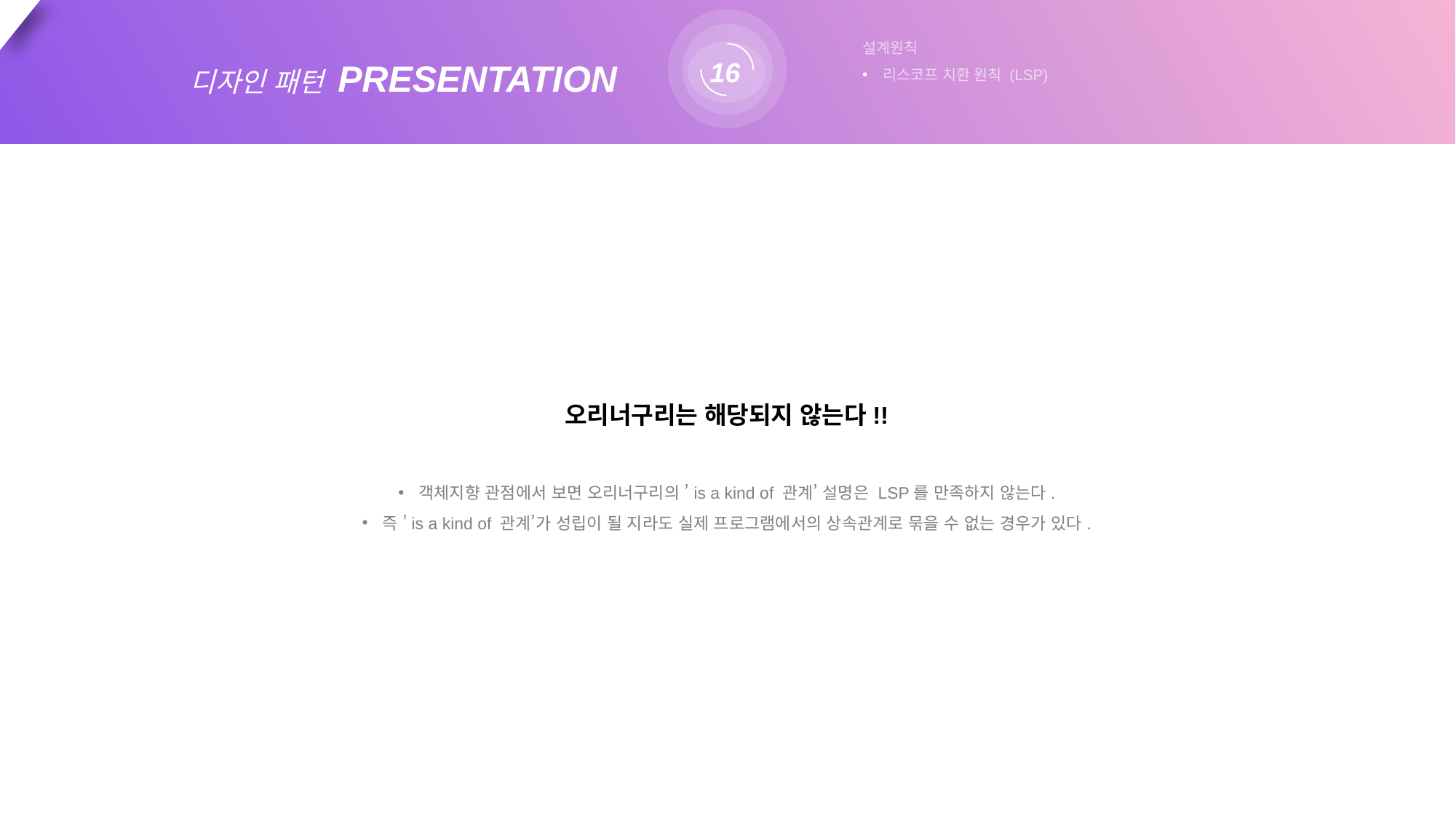

16

설계원칙
리스코프 치환 원칙 (LSP)
디자인 패턴 PRESENTATION
오리너구리는 해당되지 않는다!!

객체지향 관점에서 보면 오리너구리의 ’is a kind of 관계’ 설명은 LSP를 만족하지 않는다.
즉 ’is a kind of 관계’가 성립이 될 지라도 실제 프로그램에서의 상속관계로 묶을 수 없는 경우가 있다.